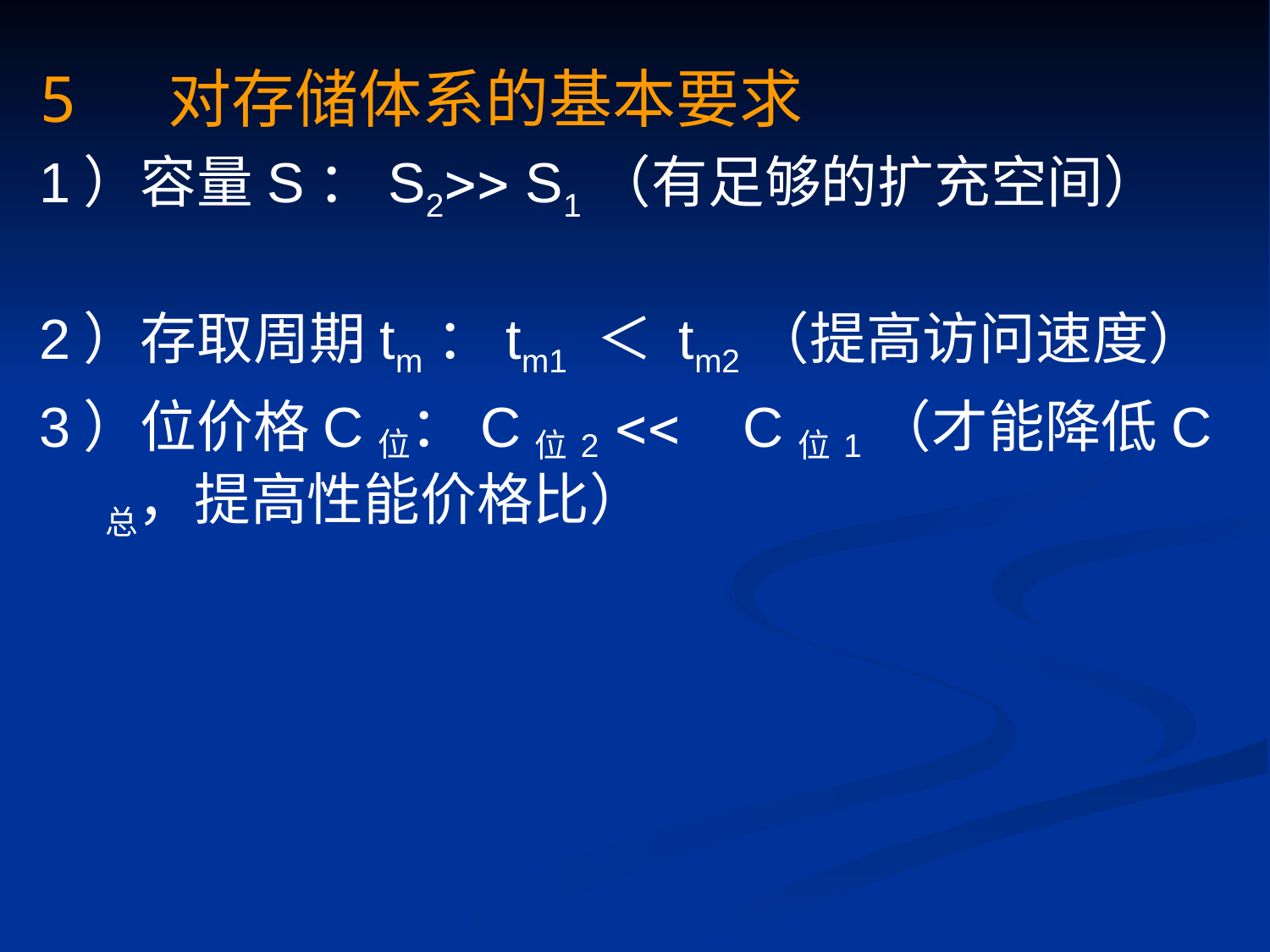

5  对存储体系的基本要求
1）容量S：S2>> S1（有足够的扩充空间）
2）存取周期tm：tm1 ＜ tm2（提高访问速度）
3）位价格C位：C位2 <<    C位1（才能降低C总，提高性能价格比）